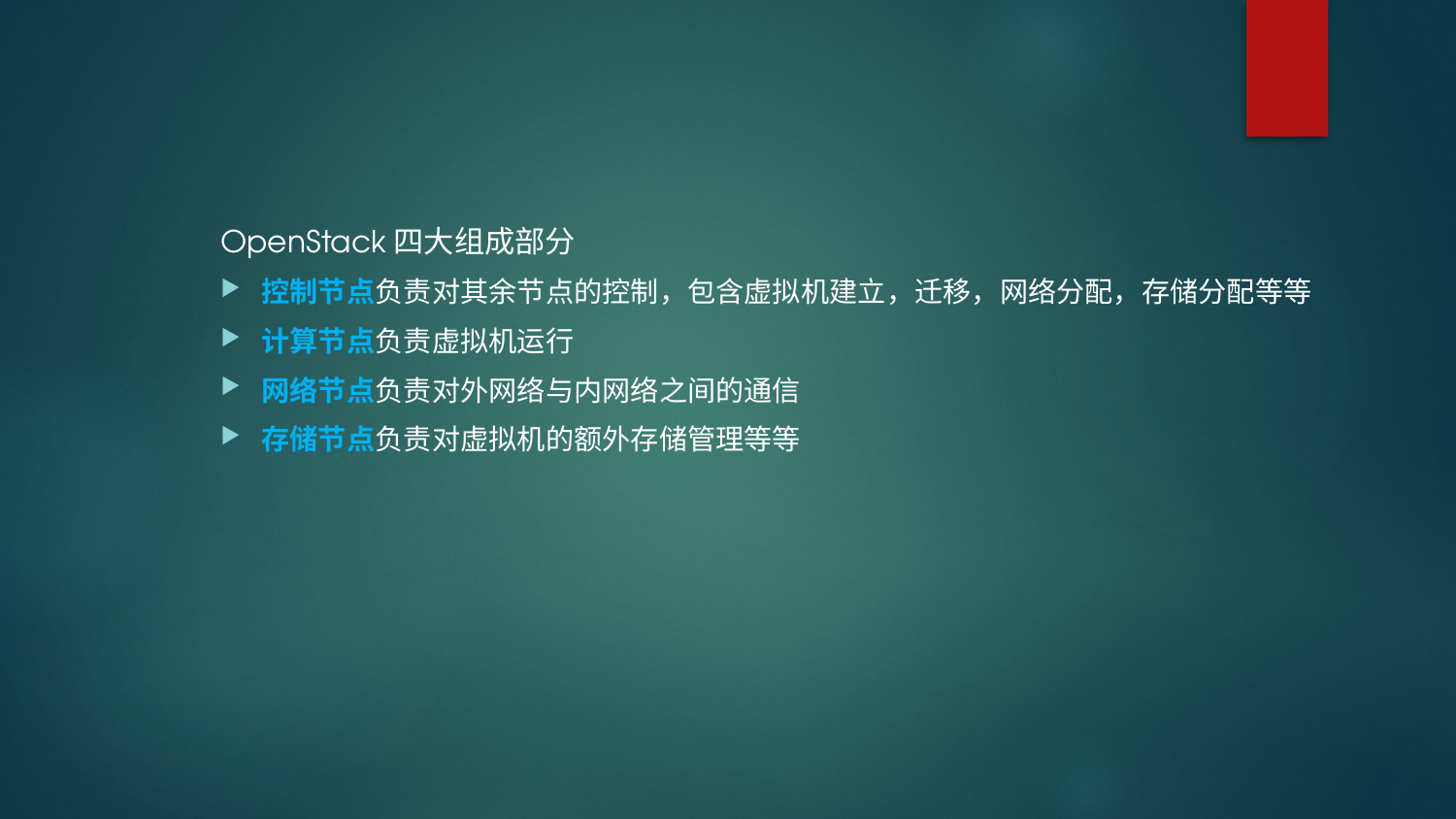

OpenStack四大组成部分
控制节点负责对其余节点的控制，包含虚拟机建立，迁移，网络分配，存储分配等等
计算节点负责虚拟机运行
网络节点负责对外网络与内网络之间的通信
存储节点负责对虚拟机的额外存储管理等等